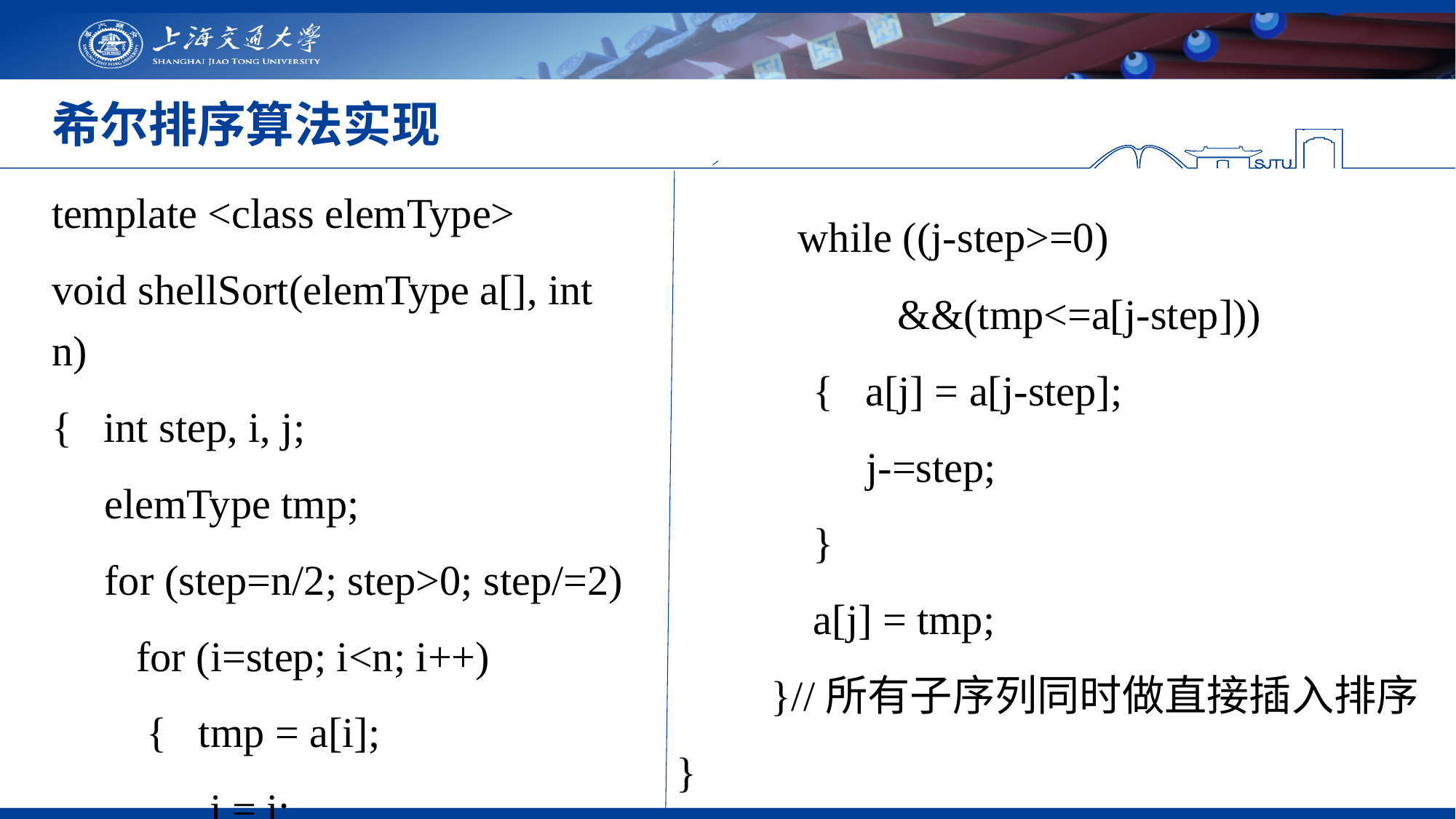

# 希尔排序算法实现
template <class elemType>
void shellSort(elemType a[], int n)
{   int step, i, j;
     elemType tmp;
     for (step=n/2; step>0; step/=2)
        for (i=step; i<n; i++)
         {   tmp = a[i];
               j = i;
          while ((j-step>=0)
                     &&(tmp<=a[j-step]))
             {   a[j] = a[j-step];
                  j-=step;
             }
             a[j] = tmp;
         }//所有子序列同时做直接插入排序
}